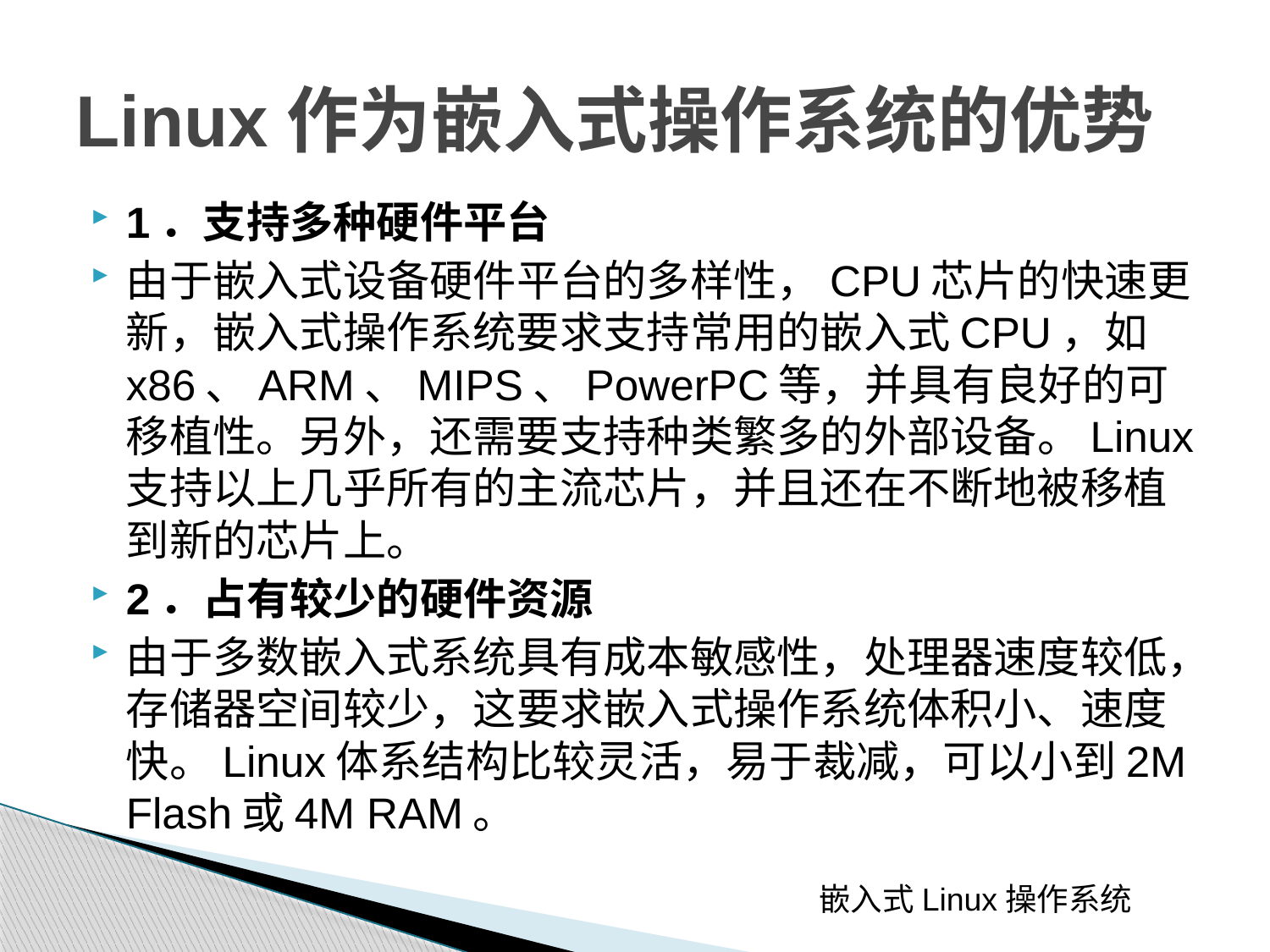

# Linux作为嵌入式操作系统的优势
1．支持多种硬件平台
由于嵌入式设备硬件平台的多样性，CPU芯片的快速更新，嵌入式操作系统要求支持常用的嵌入式CPU，如x86、ARM、MIPS、PowerPC等，并具有良好的可移植性。另外，还需要支持种类繁多的外部设备。Linux支持以上几乎所有的主流芯片，并且还在不断地被移植到新的芯片上。
2．占有较少的硬件资源
由于多数嵌入式系统具有成本敏感性，处理器速度较低，存储器空间较少，这要求嵌入式操作系统体积小、速度快。Linux体系结构比较灵活，易于裁减，可以小到2M Flash或4M RAM。

         嵌入式Linux操作系统